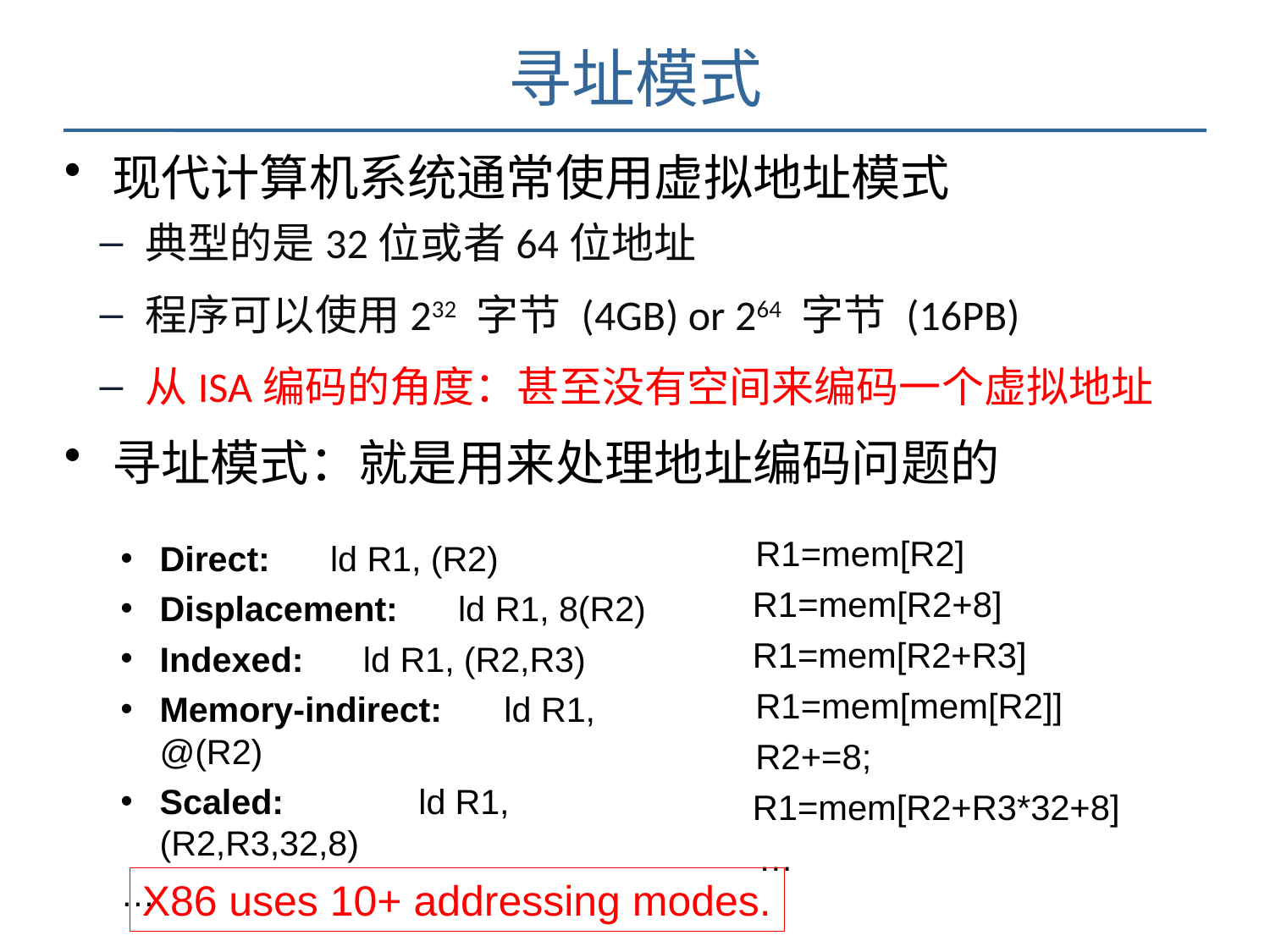

# 寻址模式
现代计算机系统通常使用虚拟地址模式
典型的是32位或者64位地址
程序可以使用232 字节 (4GB) or 264 字节 (16PB)
从ISA编码的角度：甚至没有空间来编码一个虚拟地址
寻址模式：就是用来处理地址编码问题的
R1=mem[R2]  R1=mem[R2+8]  R1=mem[R2+R3]
R1=mem[mem[R2]]
R2+=8; R1=mem[R2+R3*32+8]
…
Direct:	ld R1, (R2)
Displacement:	ld R1, 8(R2)
Indexed:	ld R1, (R2,R3)
Memory-indirect:	ld R1, @(R2)
Scaled:              ld R1,(R2,R3,32,8)
…
X86 uses 10+ addressing modes.